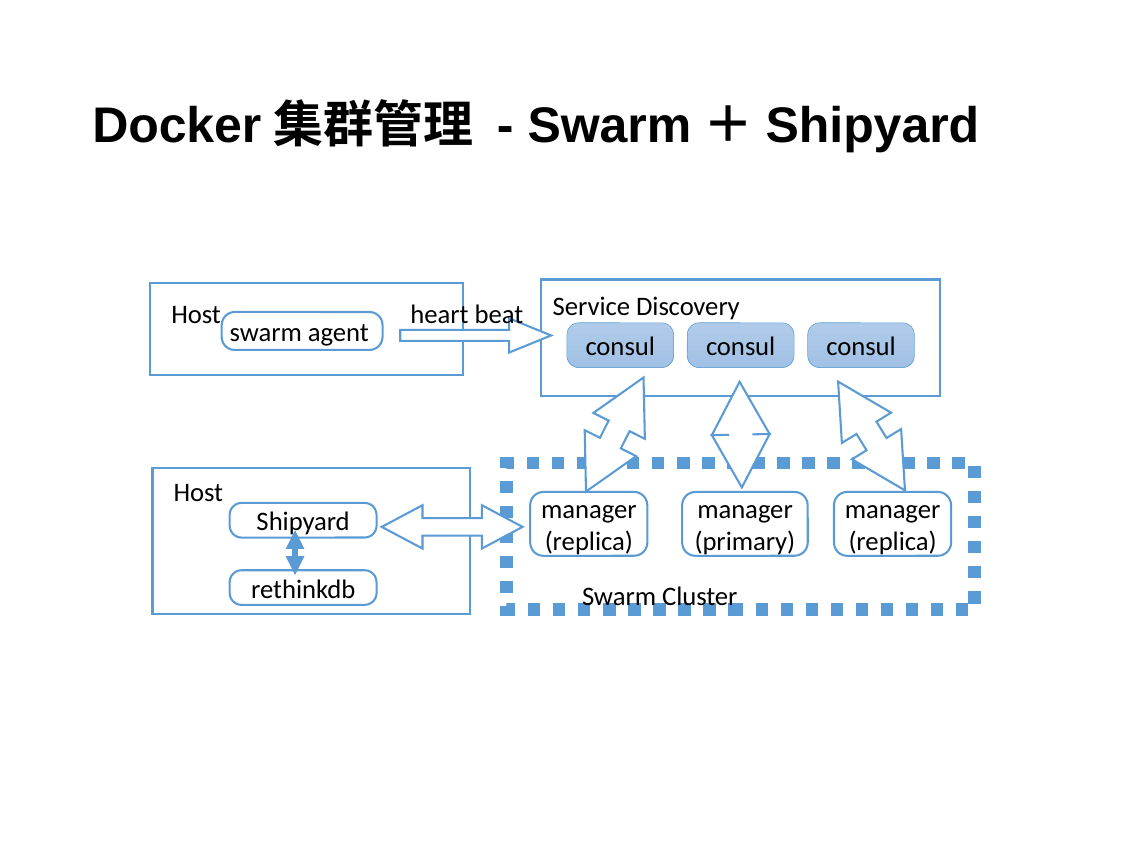

# Docker集群管理 - Swarm＋Shipyard

Service Discovery
Host
heart beat
swarm agent

consul
consul
consul

Host
manager
(replica)
manager
(primary)
manager
(replica)
Shipyard

rethinkdb
Swarm Cluster